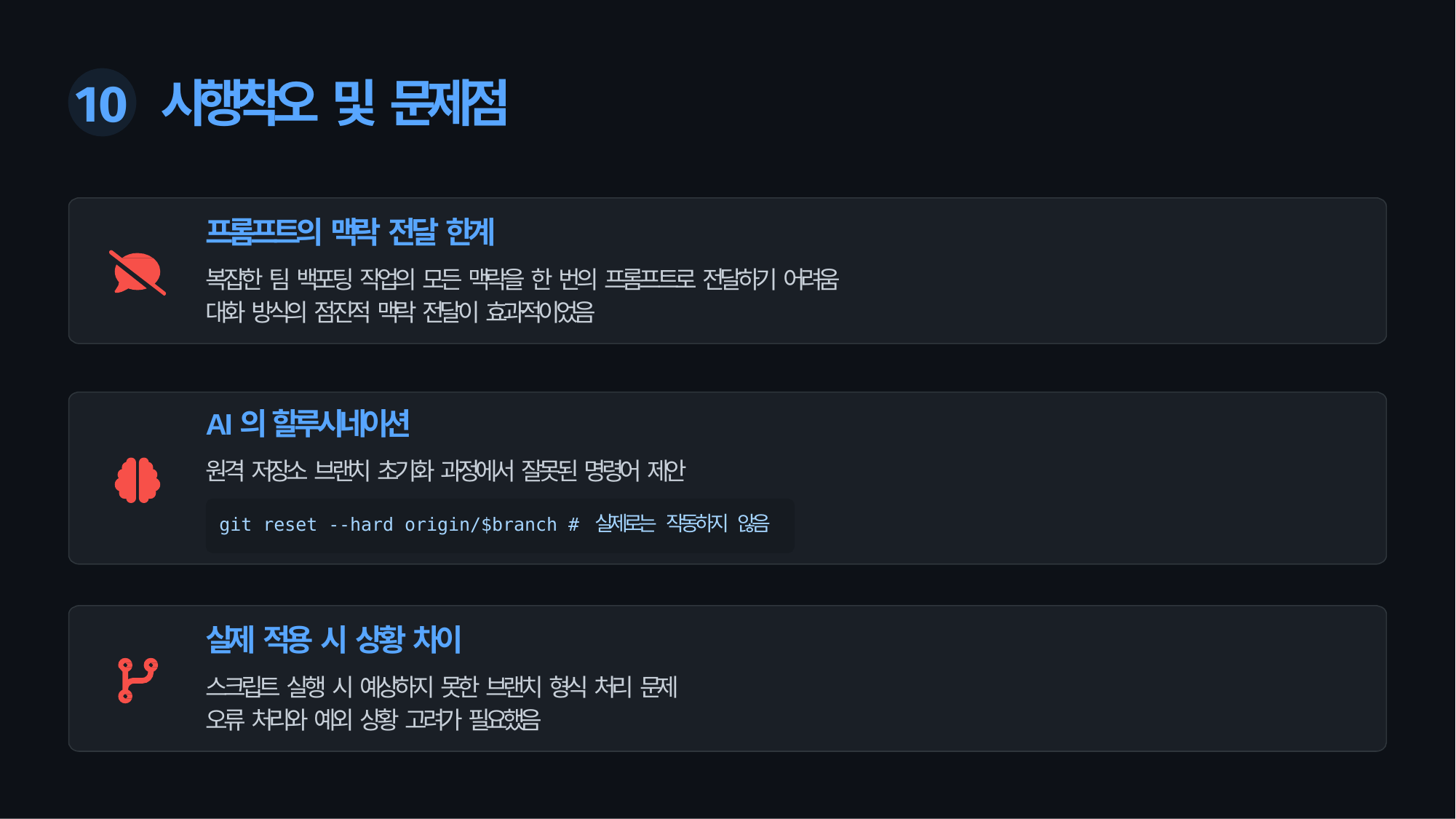

# 10	시행착오 및 문제점
프롬프트의 맥락 전달 한계
복잡한 팀 백포팅 작업의 모든 맥락을 한 번의 프롬프트로 전달하기 어려움 대화 방식의 점진적 맥락 전달이 효과적이었음

AI의 할루시네이션
원격 저장소 브랜치 초기화 과정에서 잘못된 명령어 제안
git reset --hard origin/$branch # 실제로는 작동하지 않음

실제 적용 시 상황 차이
스크립트 실행 시 예상하지 못한 브랜치 형식 처리 문제 오류 처리와 예외 상황 고려가 필요했음